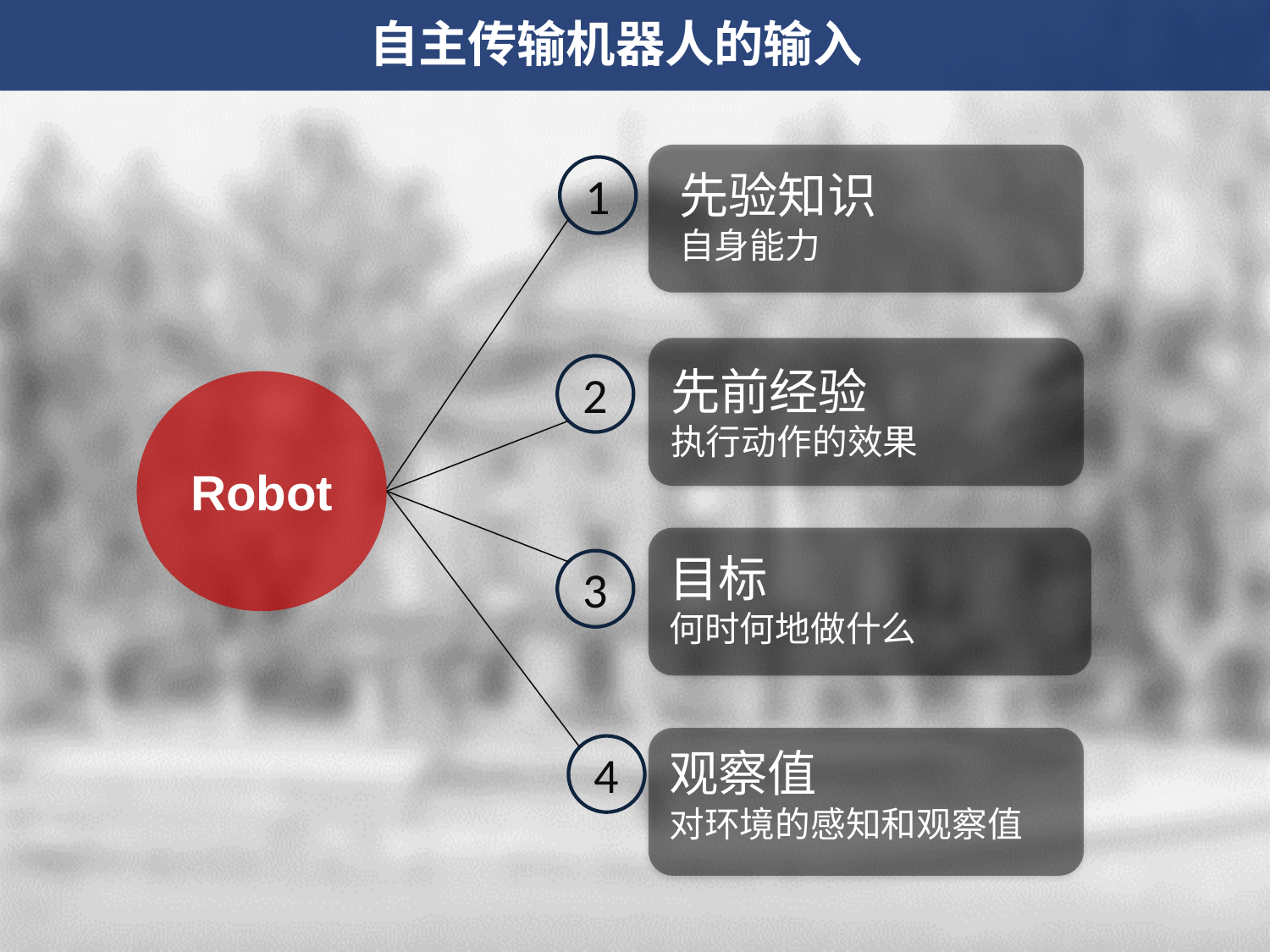

自主传输机器人的输入

1
先验知识
自身能力

先前经验
执行动作的效果
2
Robot

目标
何时何地做什么
3

4
观察值
对环境的感知和观察值